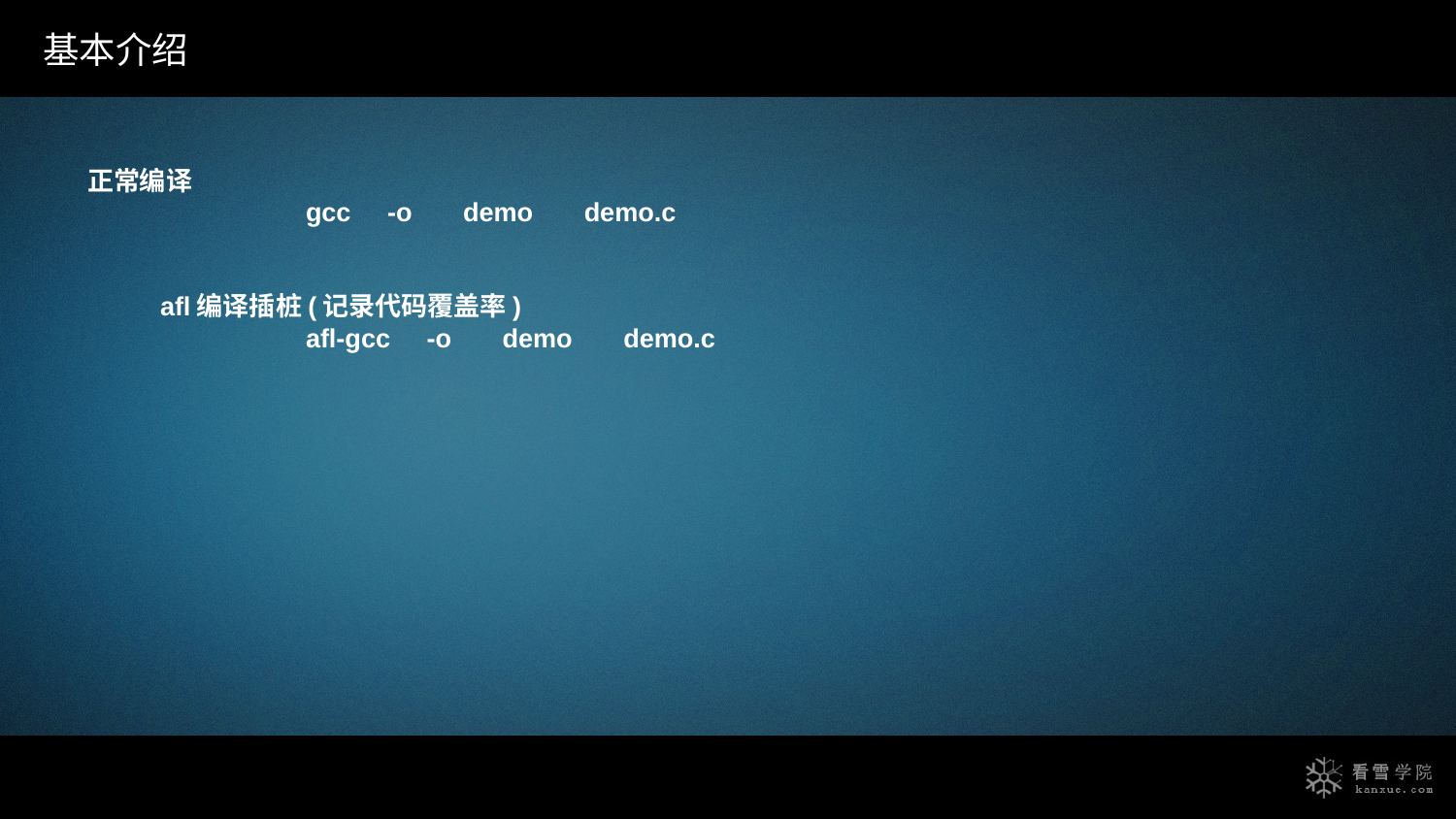

基本介绍
正常编译
gcc     -o       demo       demo.c

afl编译插桩(记录代码覆盖率)
afl-gcc     -o       demo       demo.c